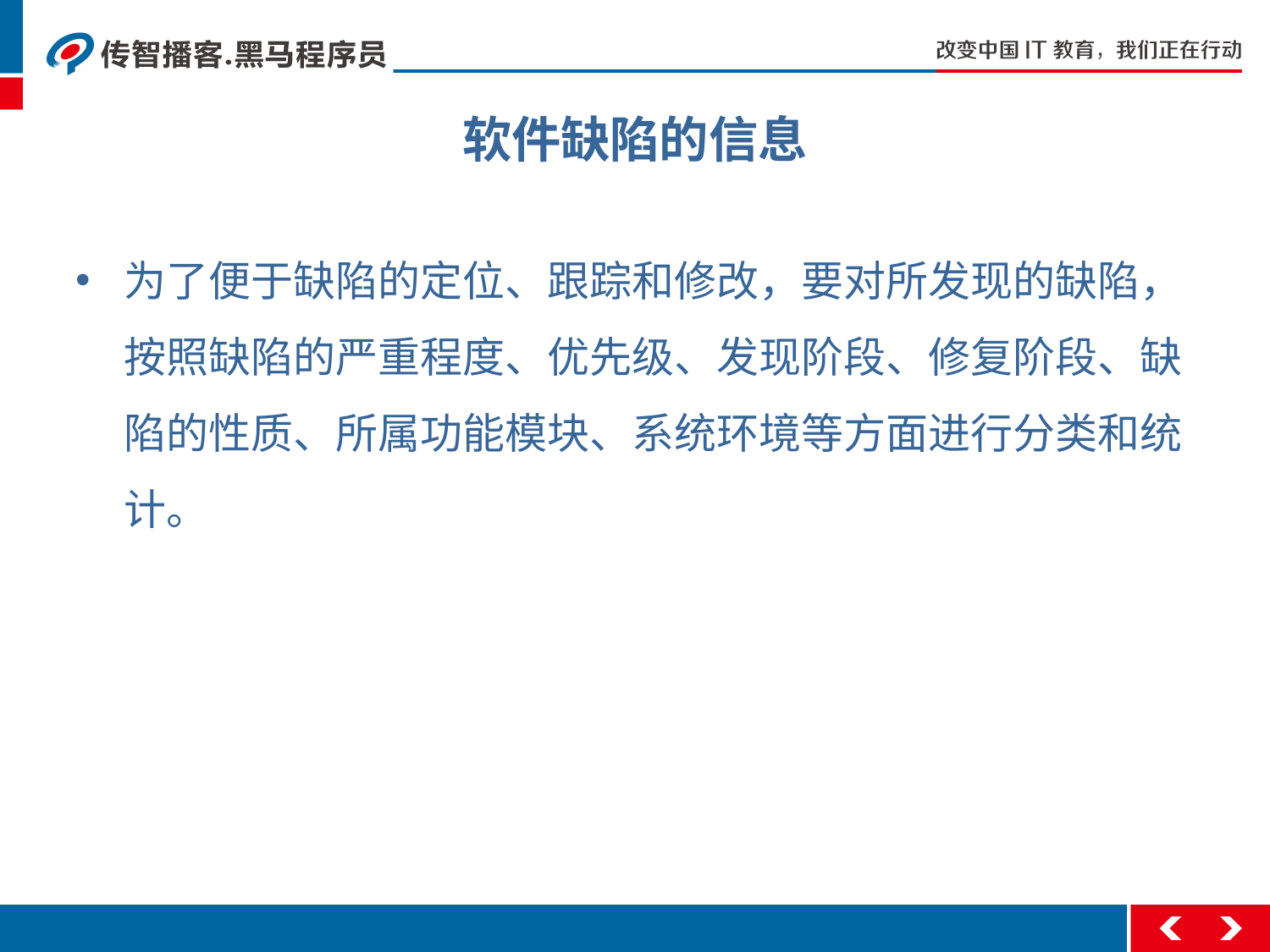

# 软件缺陷的信息
为了便于缺陷的定位、跟踪和修改，要对所发现的缺陷，按照缺陷的严重程度、优先级、发现阶段、修复阶段、缺陷的性质、所属功能模块、系统环境等方面进行分类和统计。